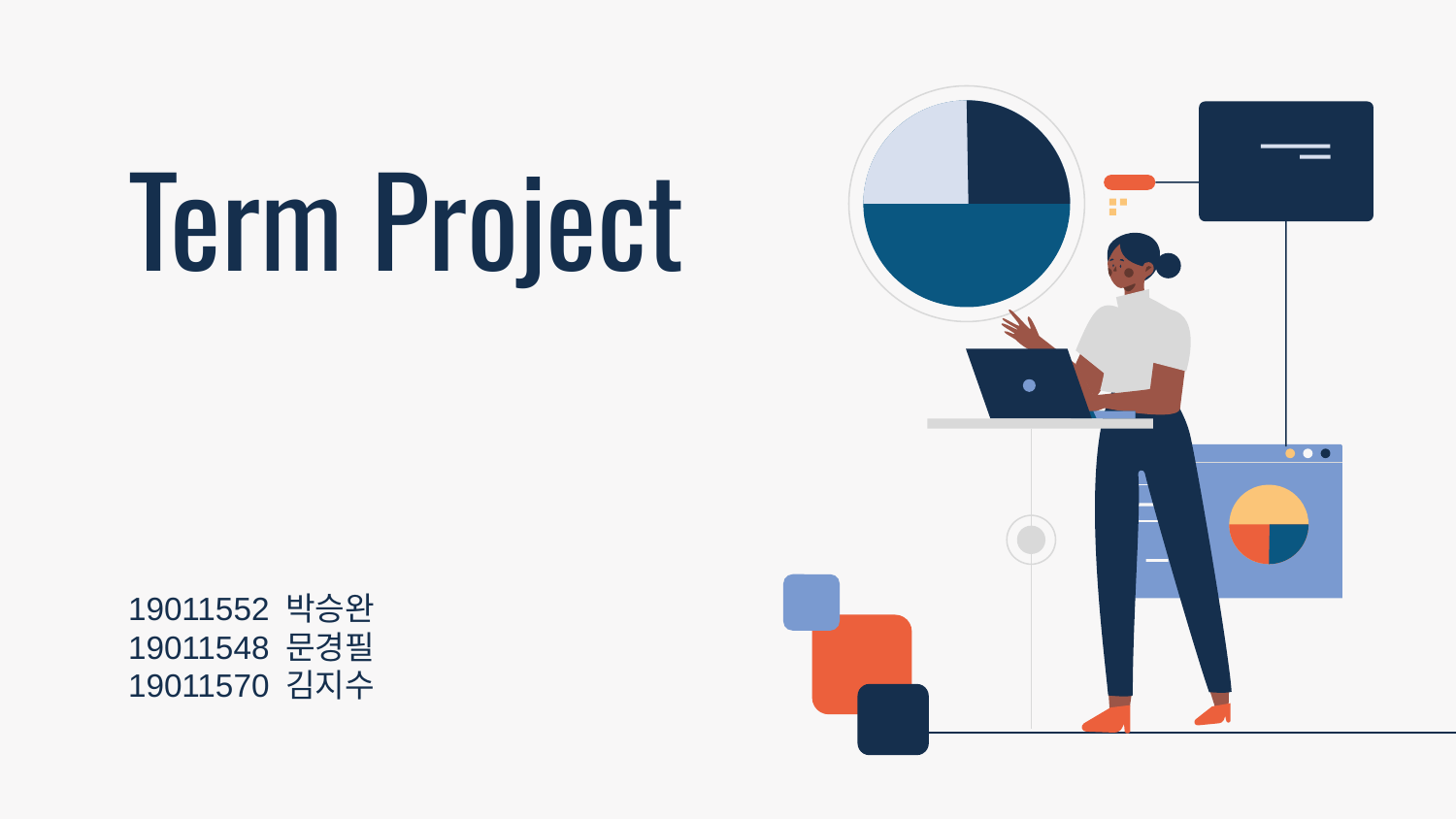

# Term Project
19011552 박승완
19011548 문경필
19011570 김지수